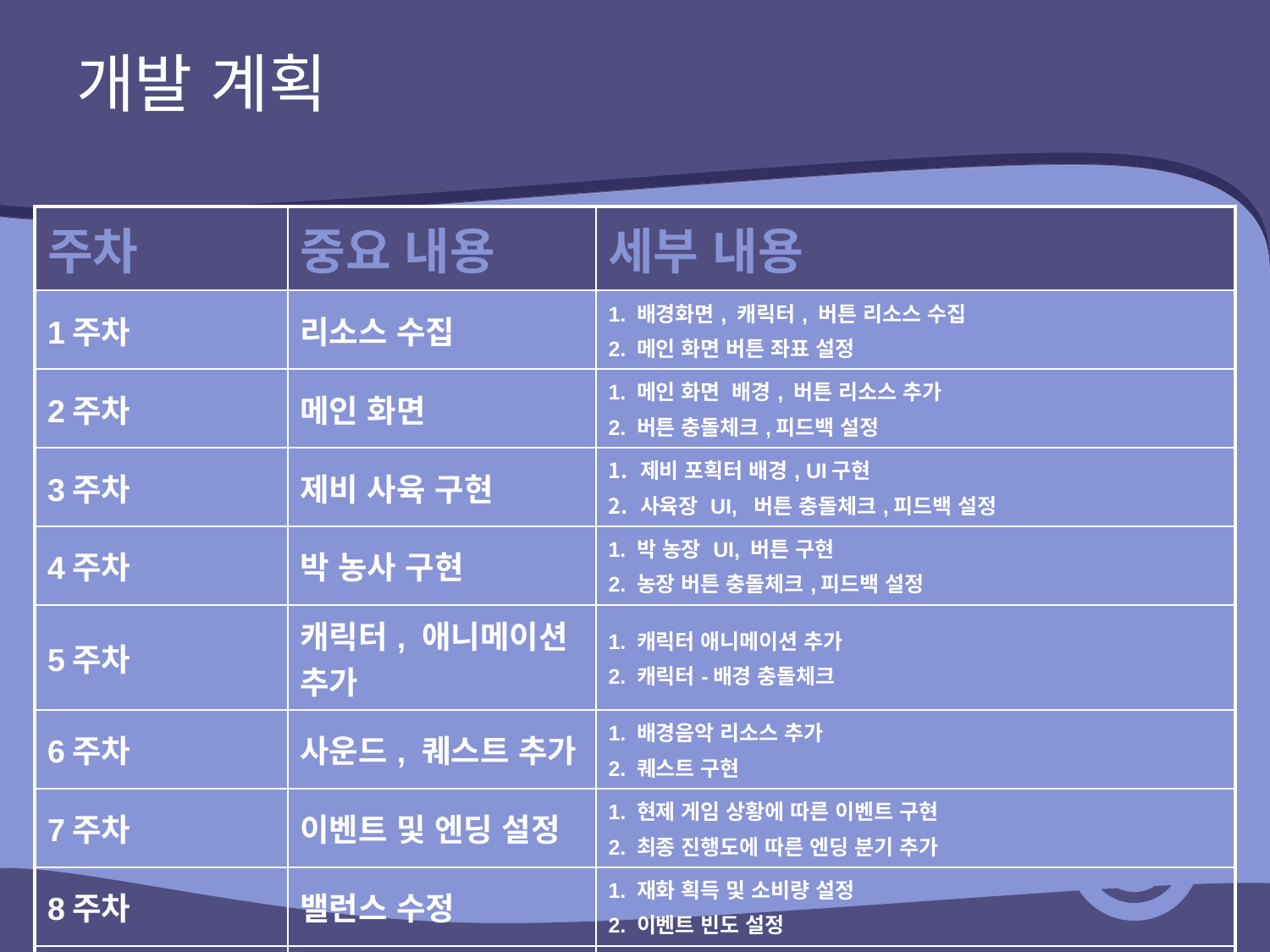

# 개발 계획
| 주차 | 중요 내용 | 세부 내용 |
| --- | --- | --- |
| 1주차 | 리소스 수집 | 1. 배경화면, 캐릭터, 버튼 리소스 수집 2. 메인 화면 버튼 좌표 설정 |
| 2주차 | 메인 화면 | 1. 메인 화면 배경, 버튼 리소스 추가 2. 버튼 충돌체크,피드백 설정 |
| 3주차 | 제비 사육 구현 | 제비 포획터 배경, UI구현 사육장 UI, 버튼 충돌체크,피드백 설정 |
| 4주차 | 박 농사 구현 | 1. 박 농장 UI, 버튼 구현 2. 농장 버튼 충돌체크,피드백 설정 |
| 5주차 | 캐릭터, 애니메이션 추가 | 1. 캐릭터 애니메이션 추가 2. 캐릭터-배경 충돌체크 |
| 6주차 | 사운드, 퀘스트 추가 | 1. 배경음악 리소스 추가 2. 퀘스트 구현 |
| 7주차 | 이벤트 및 엔딩 설정 | 1. 현제 게임 상황에 따른 이벤트 구현 2. 최종 진행도에 따른 엔딩 분기 추가 |
| 8주차 | 밸런스 수정 | 1. 재화 획득 및 소비량 설정 2. 이벤트 빈도 설정 |
| 9주차 | 최종 점검 | 1. 최종 버그 테스트 및 릴리즈 |